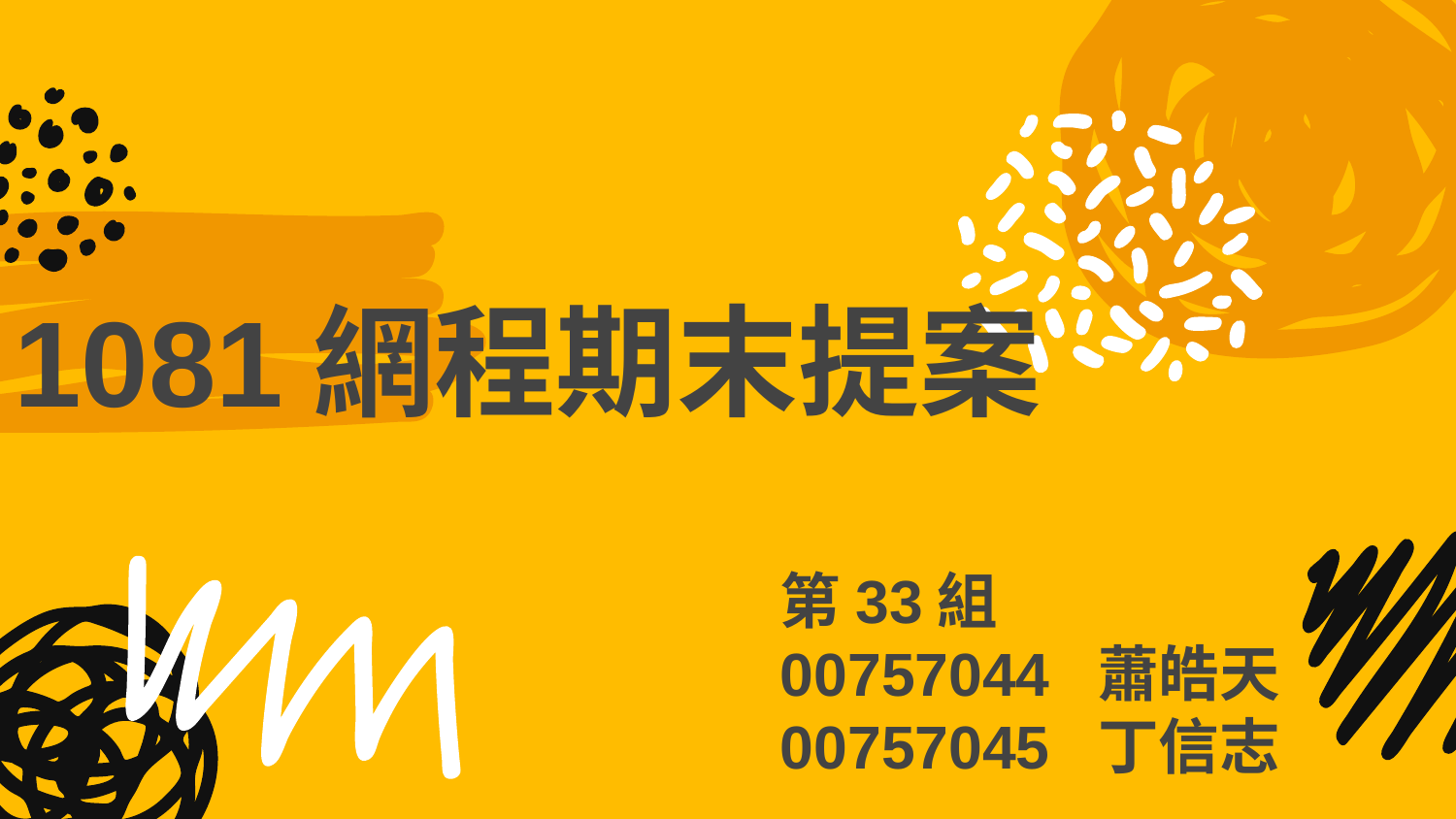

# 1081網程期末提案
第33組
00757044  蕭皓天
00757045  丁信志